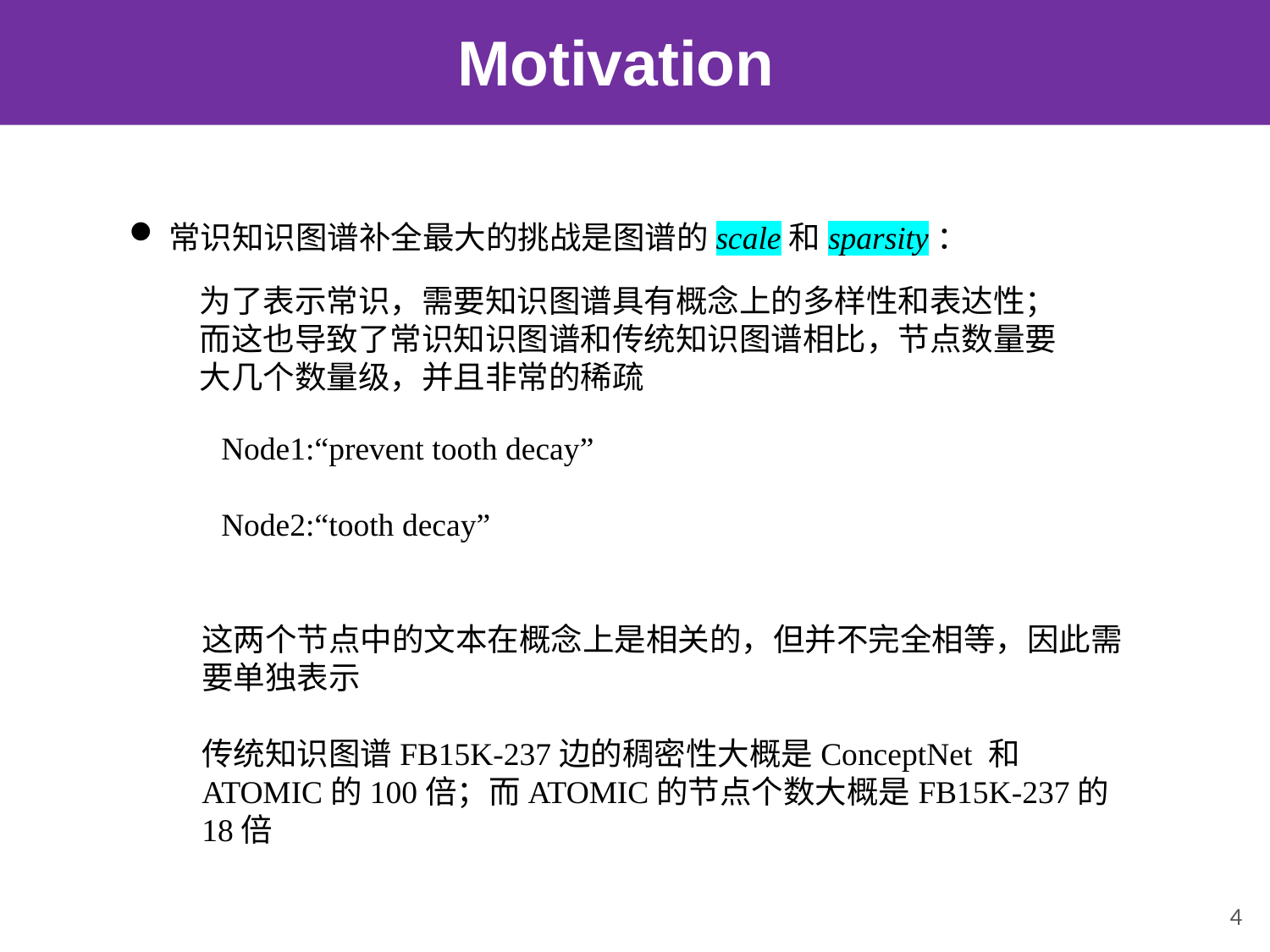

# Motivation
常识知识图谱补全最大的挑战是图谱的scale和sparsity：

为了表示常识，需要知识图谱具有概念上的多样性和表达性；而这也导致了常识知识图谱和传统知识图谱相比，节点数量要大几个数量级，并且非常的稀疏
Node1:“prevent tooth decay”

Node2:“tooth decay”
这两个节点中的文本在概念上是相关的，但并不完全相等，因此需要单独表示

传统知识图谱FB15K-237边的稠密性大概是ConceptNet 和 ATOMIC的100倍；而ATOMIC的节点个数大概是FB15K-237的18倍